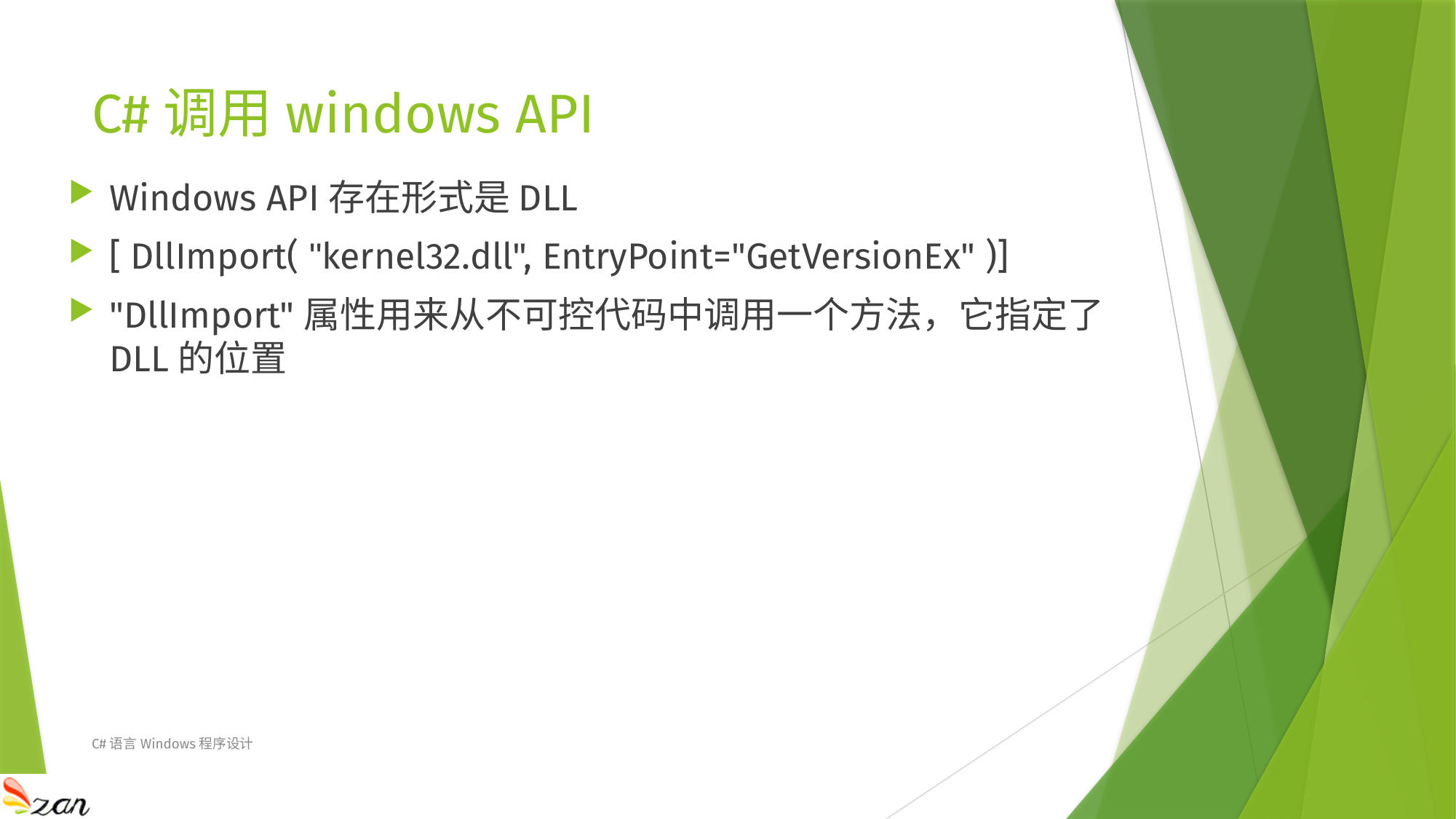

# C#调用windows API
Windows API存在形式是DLL
[ DllImport( "kernel32.dll", EntryPoint="GetVersionEx" )]
"DllImport"属性用来从不可控代码中调用一个方法，它指定了DLL的位置

C#语言Windows程序设计